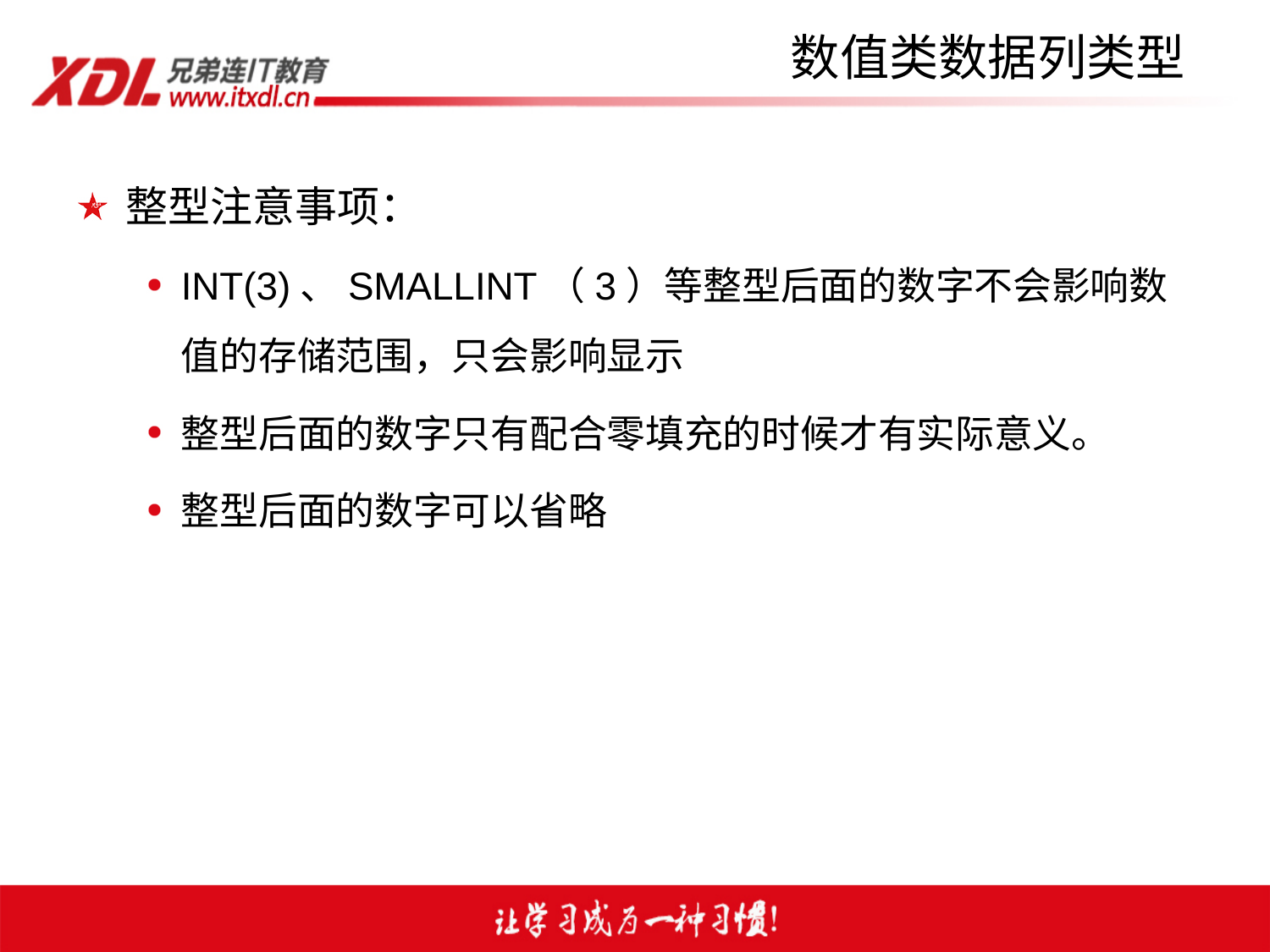

# 数值类数据列类型
整型注意事项：
INT(3)、SMALLINT（3）等整型后面的数字不会影响数值的存储范围，只会影响显示
整型后面的数字只有配合零填充的时候才有实际意义。
整型后面的数字可以省略